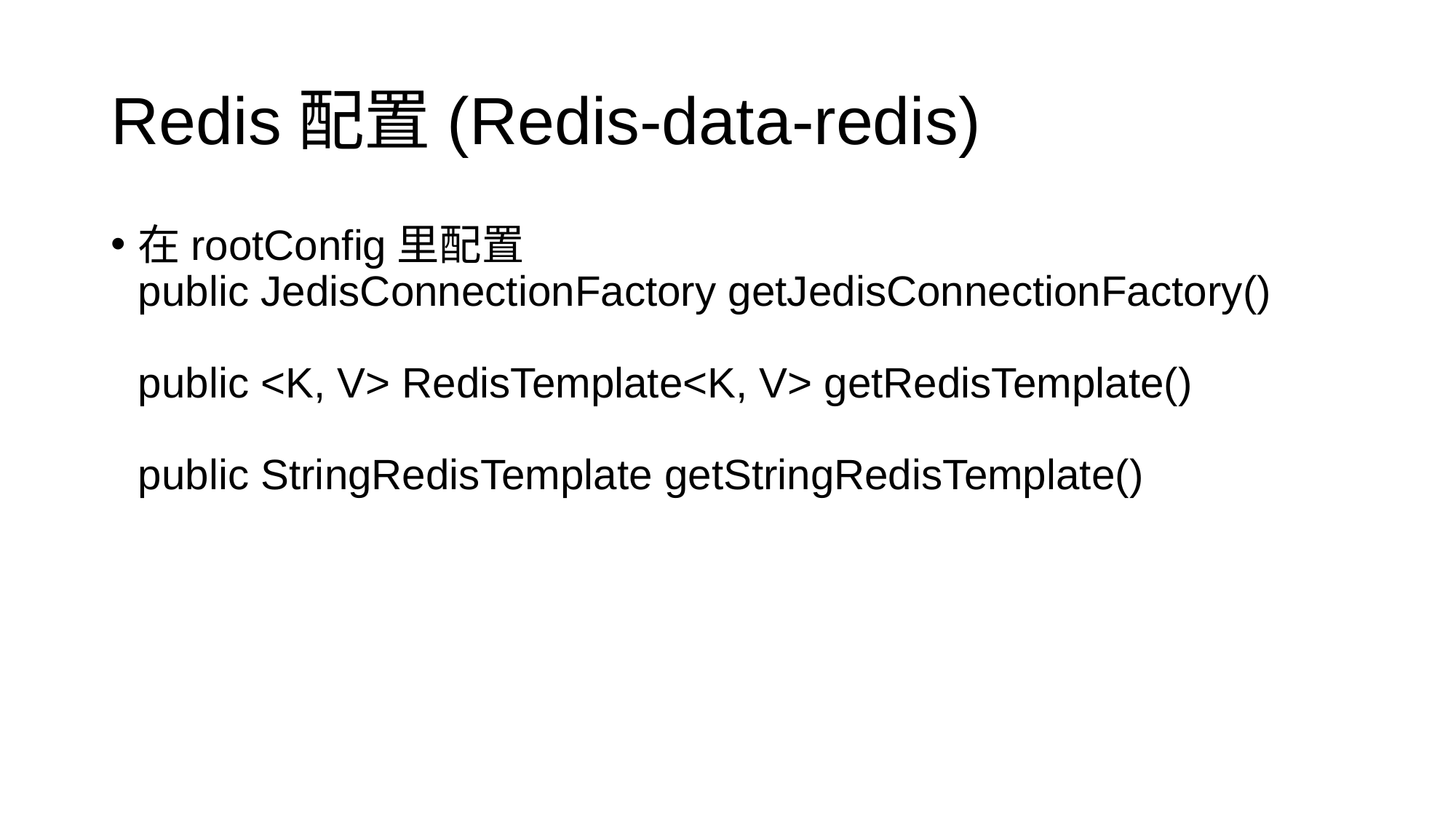

# Redis配置(Redis-data-redis)
在rootConfig里配置
public JedisConnectionFactory getJedisConnectionFactory()
public <K, V> RedisTemplate<K, V> getRedisTemplate() 
public StringRedisTemplate getStringRedisTemplate()